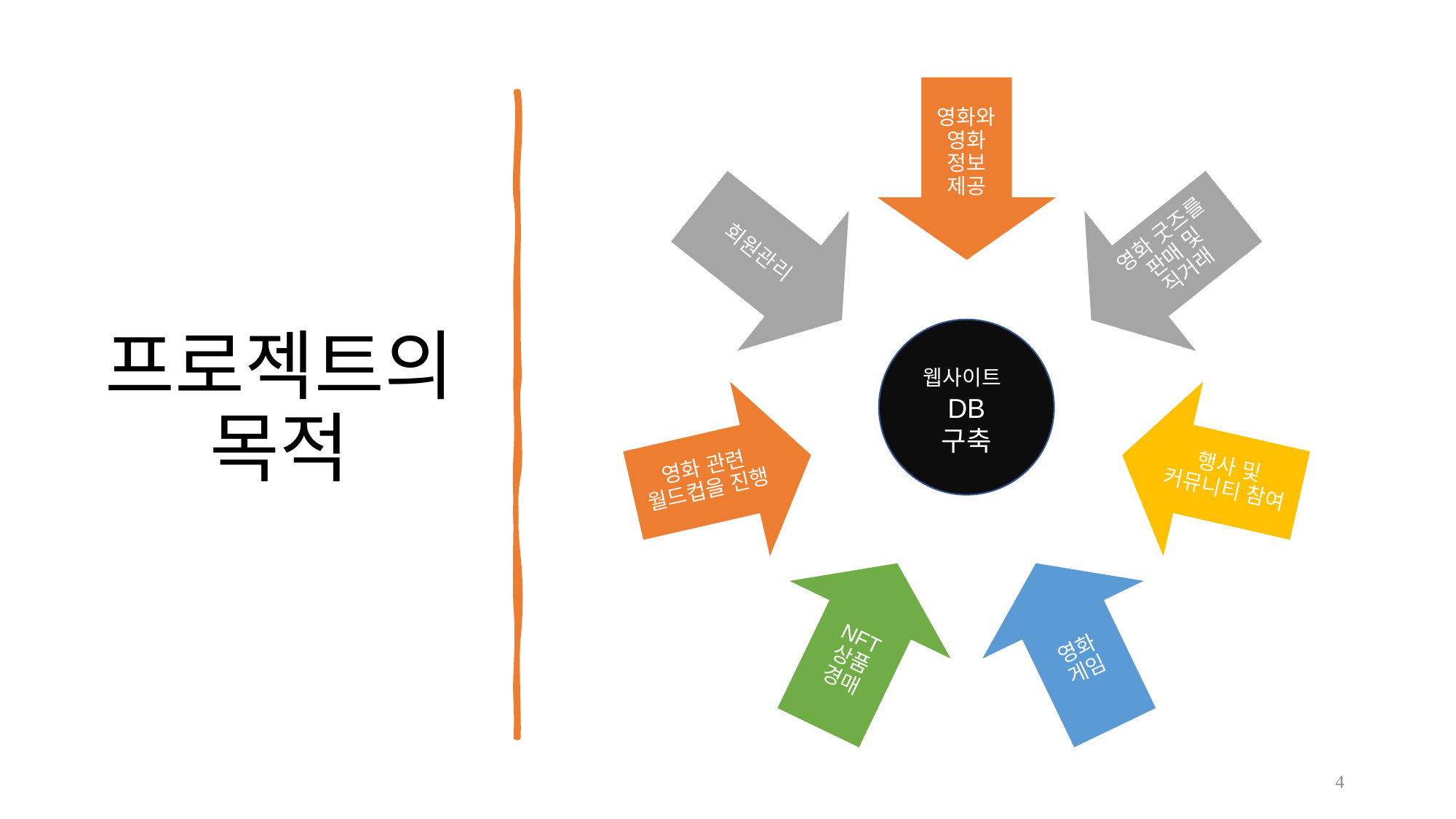

영화와 영화 정보 제공
영화 굿즈를 판매 및 직거래
행사 및 커뮤니티 참여
영화 게임
NFT 상품 경매
영화 관련 월드컵을 진행
회원관리
# 프로젝트의 목적
웹사이트
DB 구축

4